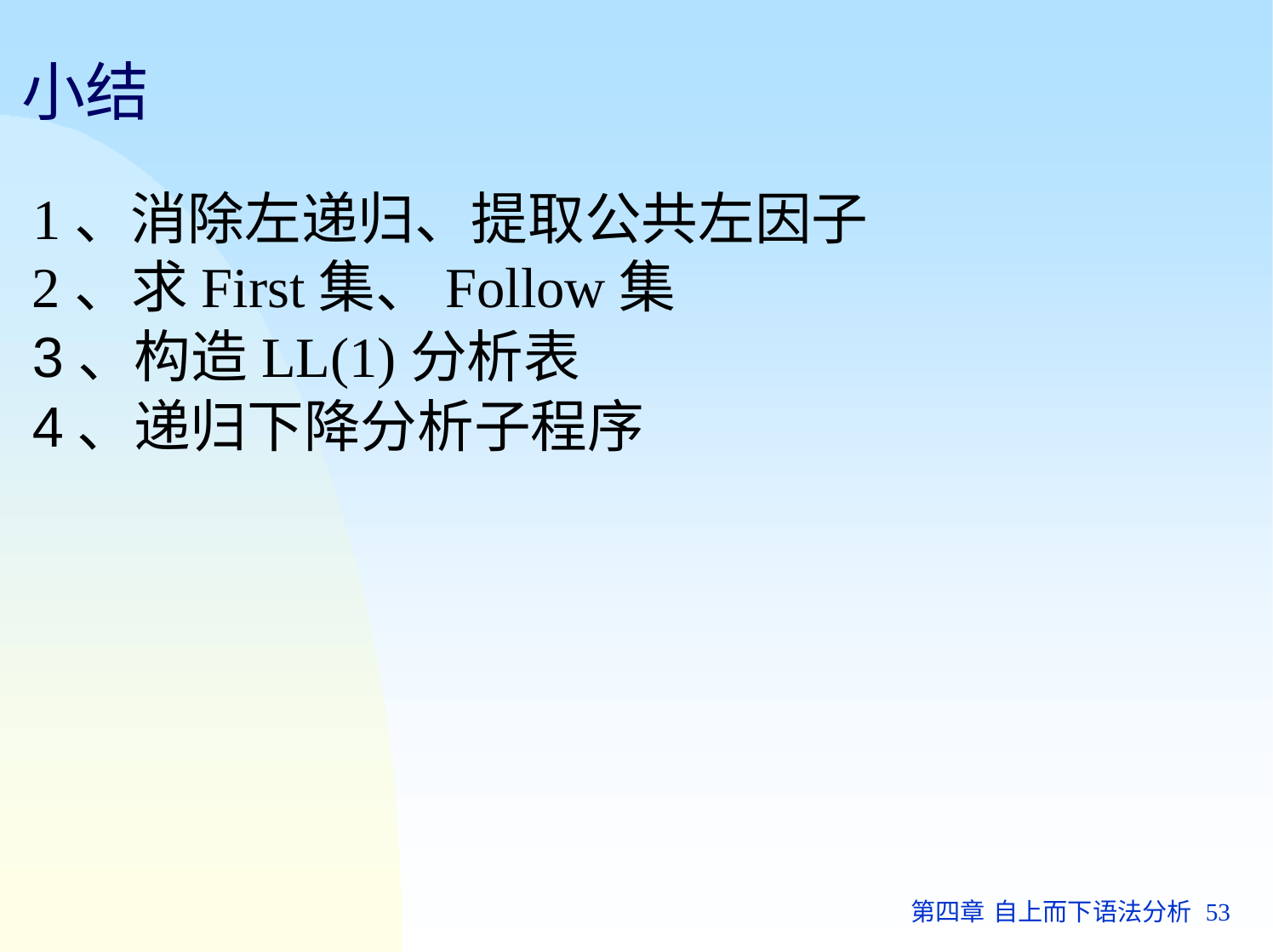

小结
# 1、消除左递归、提取公共左因子
2、求First集、Follow集
3、构造LL(1)分析表
4、递归下降分析子程序
第四章 自上而下语法分析 53